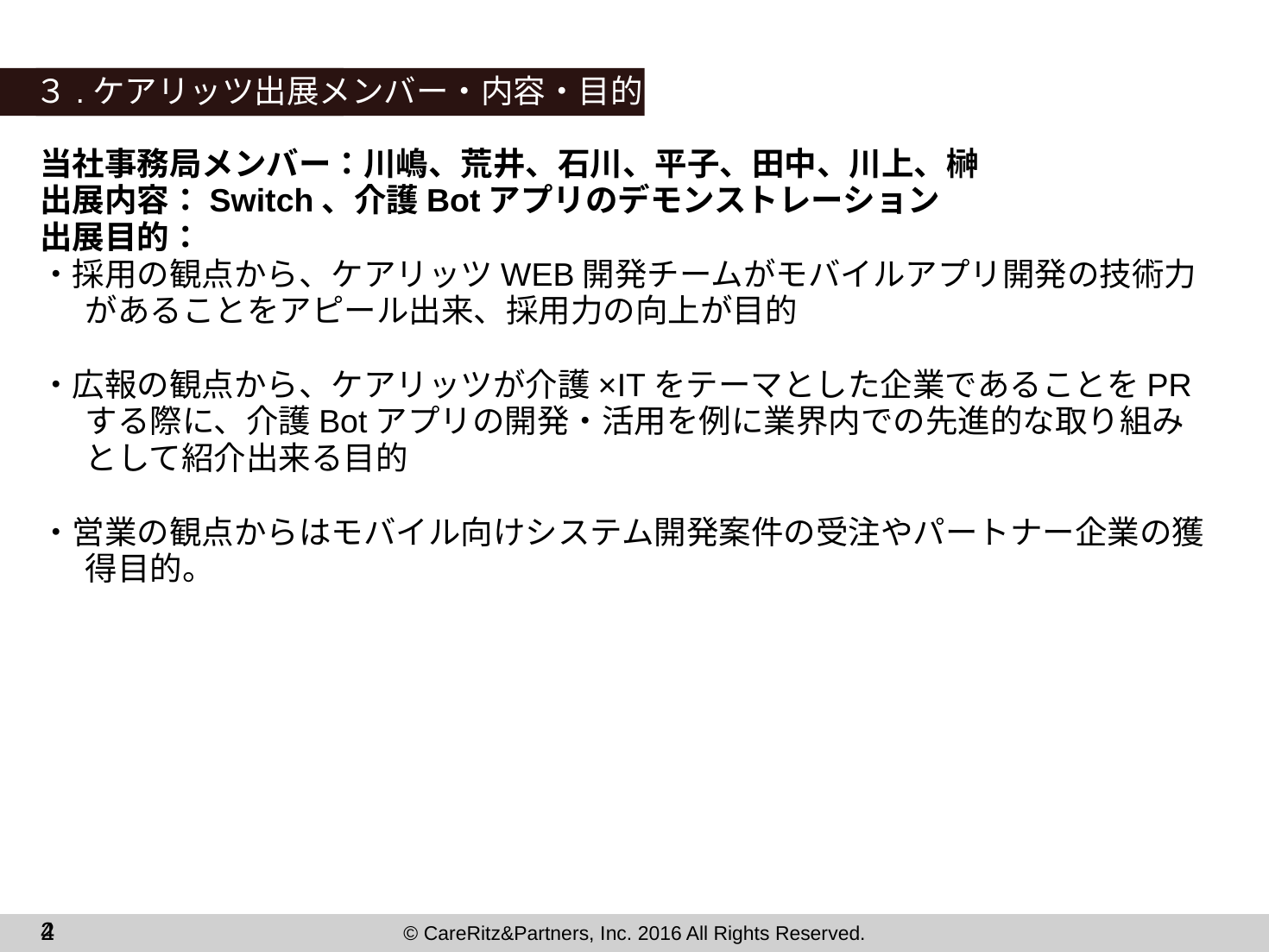

３.ケアリッツ出展メンバー・内容・目的
当社事務局メンバー：川嶋、荒井、石川、平子、田中、川上、榊
出展内容：Switch、介護Botアプリのデモンストレーション
出展目的：
・採用の観点から、ケアリッツWEB開発チームがモバイルアプリ開発の技術力があることをアピール出来、採用力の向上が目的

・広報の観点から、ケアリッツが介護×ITをテーマとした企業であることをPRする際に、介護Botアプリの開発・活用を例に業界内での先進的な取り組みとして紹介出来る目的

・営業の観点からはモバイル向けシステム開発案件の受注やパートナー企業の獲得目的。

2
4